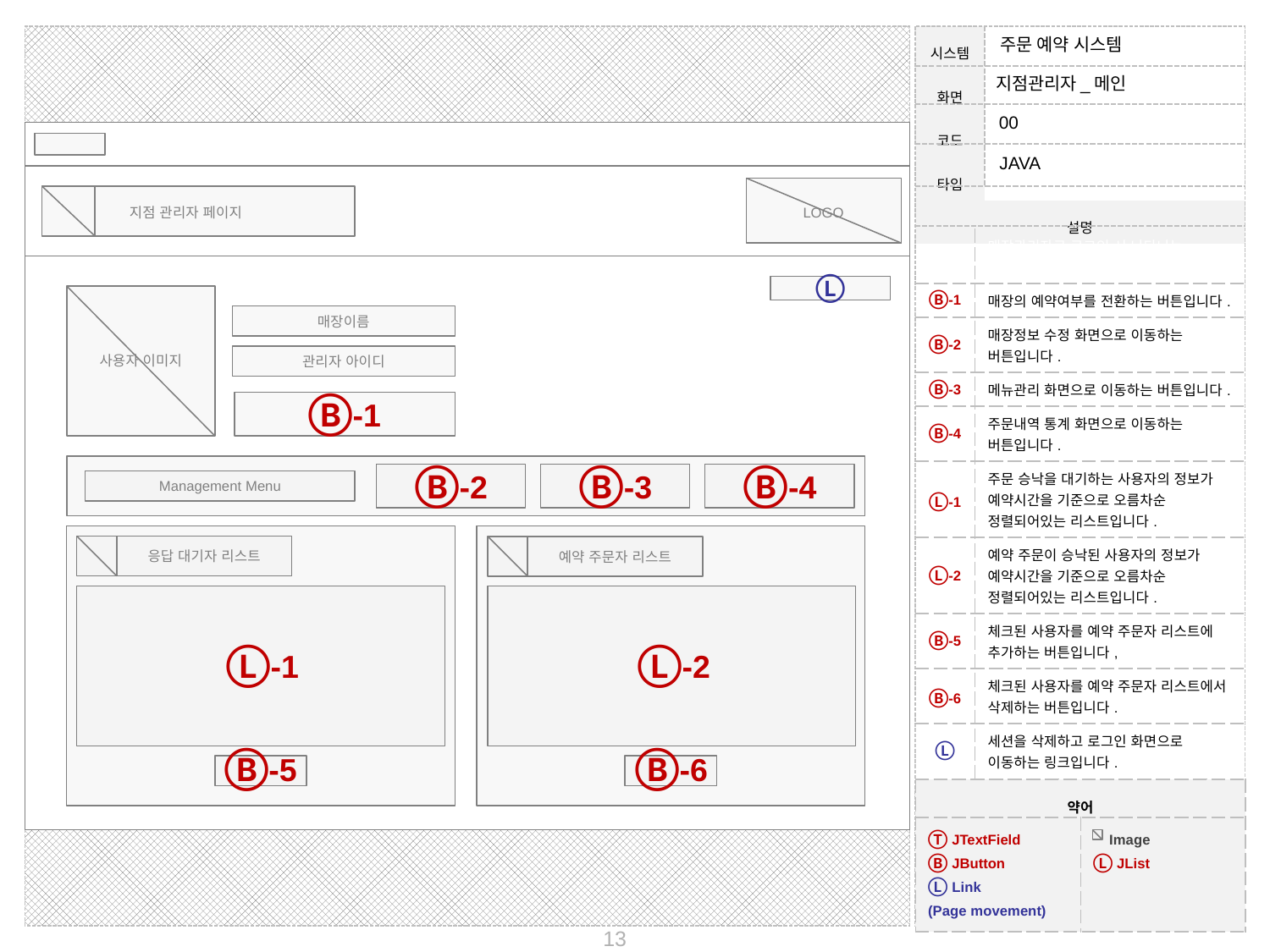

주문 예약 시스템
지점관리자_메인
00
JAVA
지점 관리자 페이지
LOGO
|  | 매장관리자로 로그인 시 나타나는 화면입니다. |
| --- | --- |
| Ⓑ-1 | 매장의 예약여부를 전환하는 버튼입니다. |
| Ⓑ-2 | 매장정보 수정 화면으로 이동하는 버튼입니다. |
| Ⓑ-3 | 메뉴관리 화면으로 이동하는 버튼입니다. |
| Ⓑ-4 | 주문내역 통계 화면으로 이동하는 버튼입니다. |
| Ⓛ-1 | 주문 승낙을 대기하는 사용자의 정보가 예약시간을 기준으로 오름차순 정렬되어있는 리스트입니다. |
| Ⓛ-2 | 예약 주문이 승낙된 사용자의 정보가 예약시간을 기준으로 오름차순 정렬되어있는 리스트입니다. |
| Ⓑ-5 | 체크된 사용자를 예약 주문자 리스트에 추가하는 버튼입니다, |
| Ⓑ-6 | 체크된 사용자를 예약 주문자 리스트에서 삭제하는 버튼입니다. |
| Ⓛ | 세션을 삭제하고 로그인 화면으로 이동하는 링크입니다. |

매장이름
관리자 아이디
사용자 이미지
Ⓑ-1

Ⓑ-2
Ⓑ-3
Ⓑ-4

Management Menu

응답 대기자 리스트

예약 주문자 리스트

Ⓛ-1
Ⓛ-2
Ⓑ-5
Ⓑ-6

| 약어 |  |
| --- | --- |
| Ⓣ JTextField Ⓑ JButton Ⓛ Link (Page movement) | Image Ⓛ JList |

13